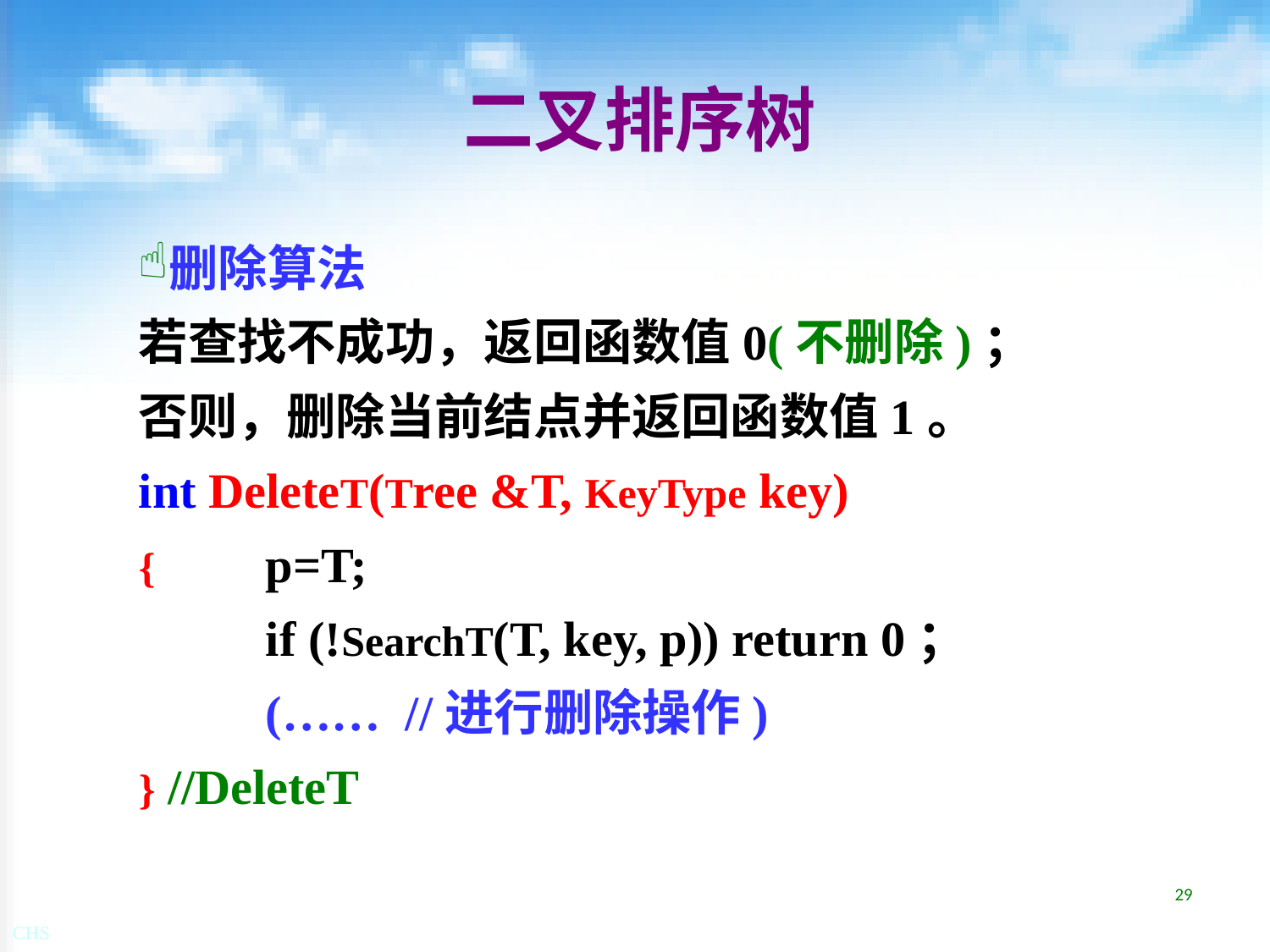

# 二叉排序树
删除算法
若查找不成功，返回函数值0(不删除)；
否则，删除当前结点并返回函数值1。
int DeleteT(Tree &T, KeyType key)
{	p=T;
	if (!SearchT(T, key, p)) return 0；
	(……  //进行删除操作)
} //DeleteT
29